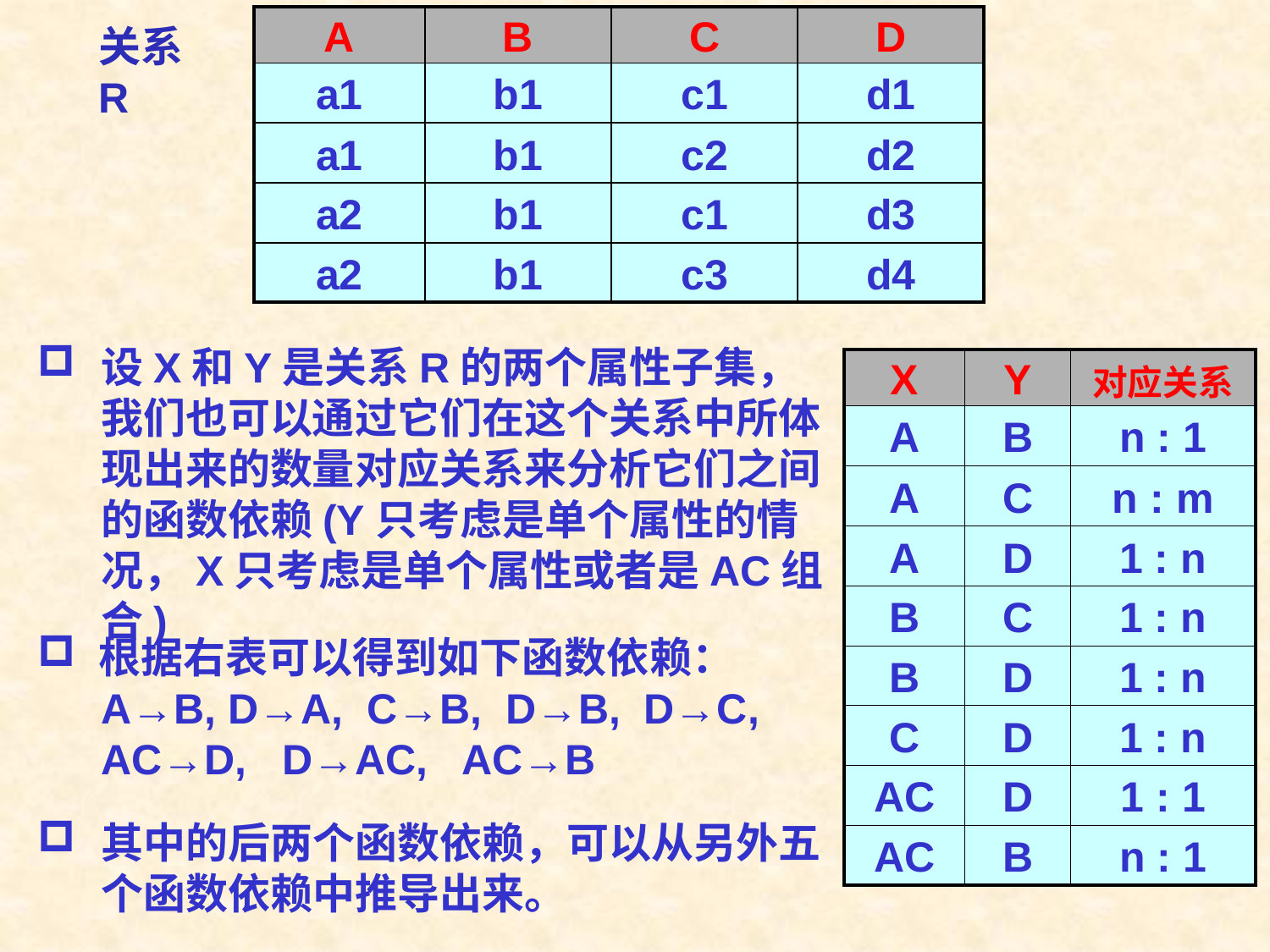

| A | B | C | D |
| --- | --- | --- | --- |
| a1 | b1 | c1 | d1 |
| a1 | b1 | c2 | d2 |
| a2 | b1 | c1 | d3 |
| a2 | b1 | c3 | d4 |
关系 R
设X和Y是关系R的两个属性子集，我们也可以通过它们在这个关系中所体现出来的数量对应关系来分析它们之间的函数依赖(Y只考虑是单个属性的情况，X只考虑是单个属性或者是AC组合)
| X | Y | 对应关系 |
| --- | --- | --- |
| A | B | n : 1 |
| A | C | n : m |
| A | D | 1 : n |
| B | C | 1 : n |
| B | D | 1 : n |
| C | D | 1 : n |
| AC | D | 1 : 1 |
| AC | B | n : 1 |
根据右表可以得到如下函数依赖：
A→B, D→A,  C→B,  D→B,  D→C,
AC→D,   D→AC,   AC→B
其中的后两个函数依赖，可以从另外五个函数依赖中推导出来。